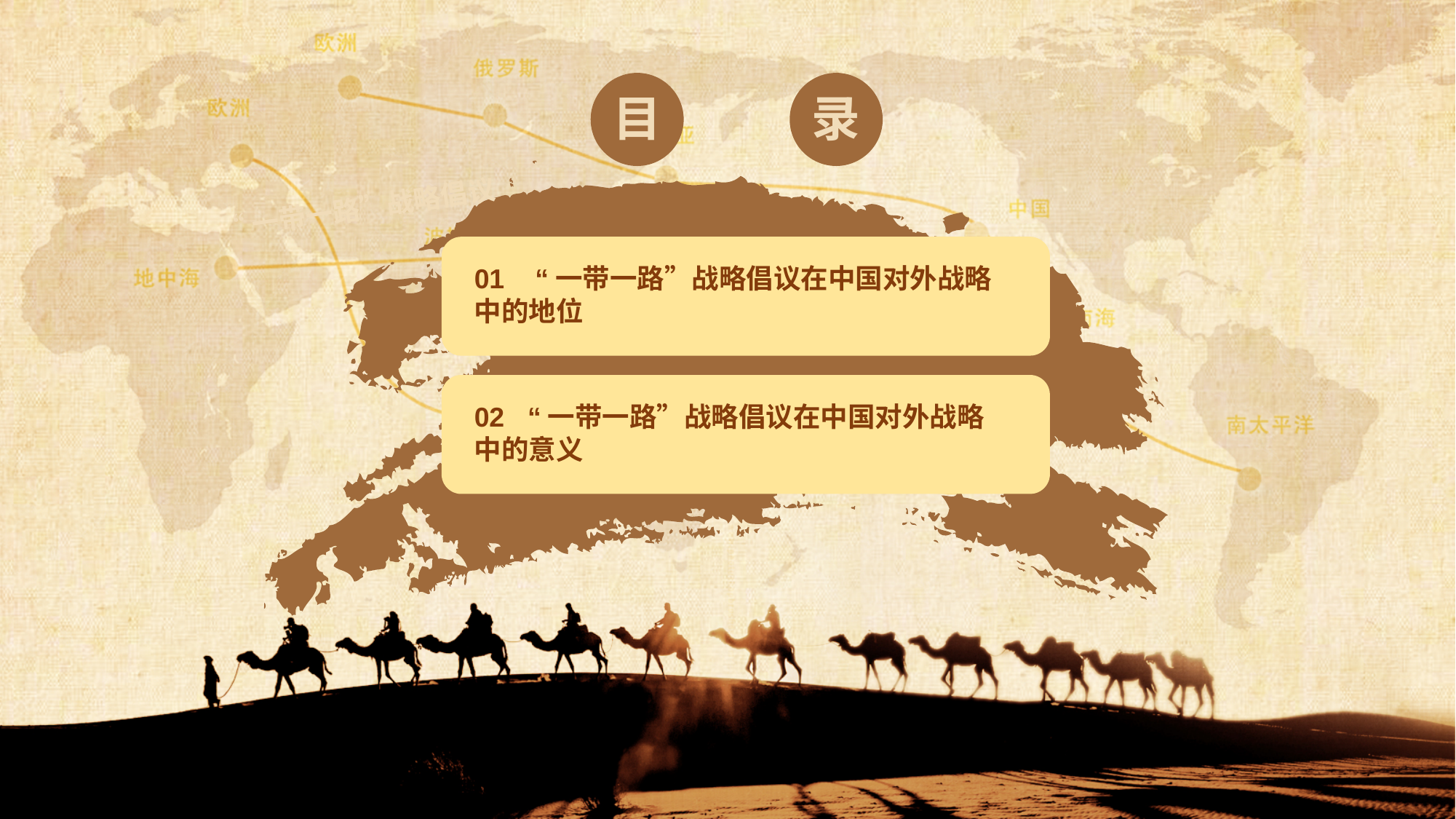

目

录
“一带一路”战略倡议

01    “一带一路”战略倡议在中国对外战略中的地位

02   “一带一路”战略倡议在中国对外战略中的意义